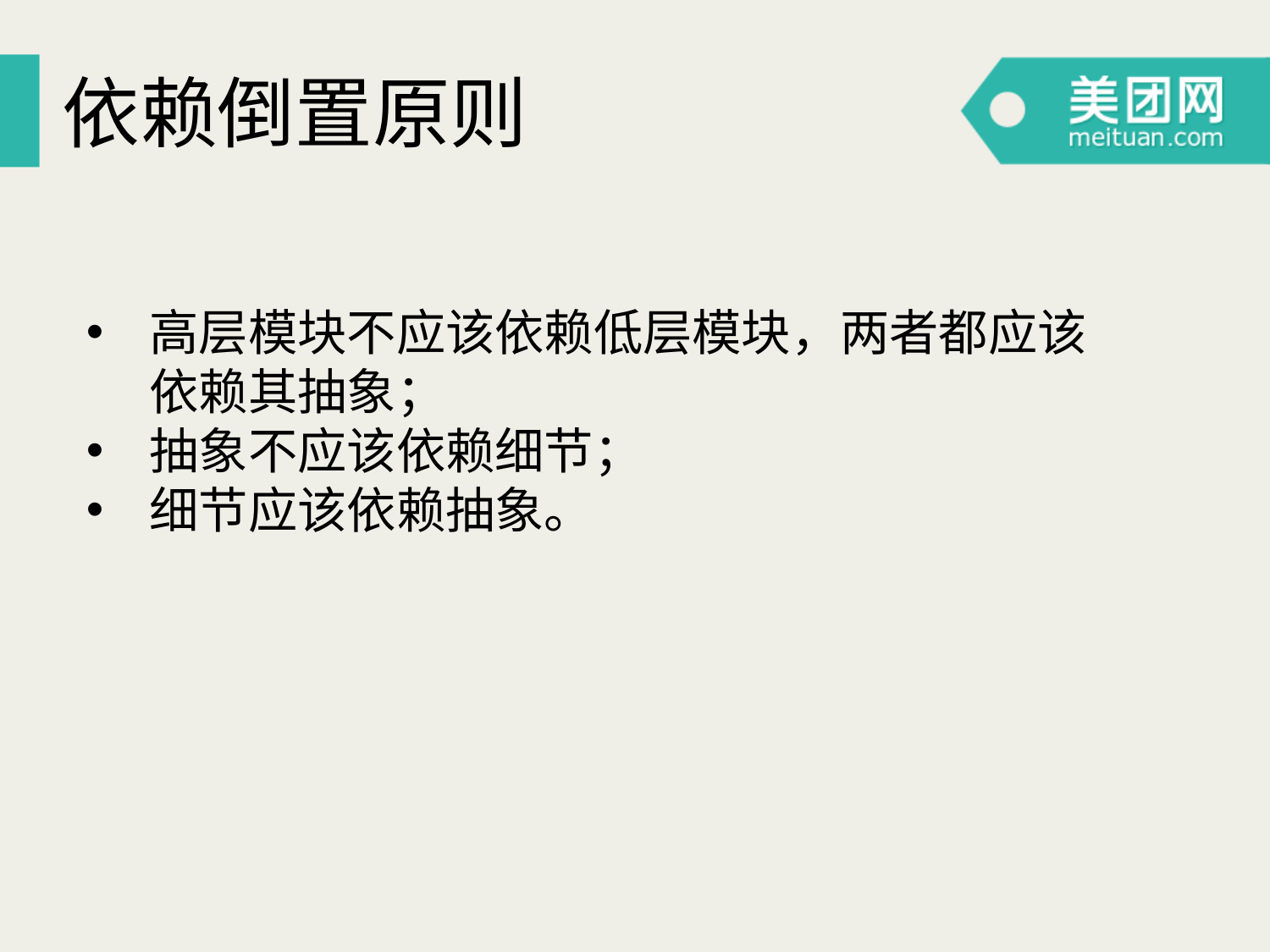

依赖倒置原则
高层模块不应该依赖低层模块，两者都应该依赖其抽象；
抽象不应该依赖细节；
细节应该依赖抽象。